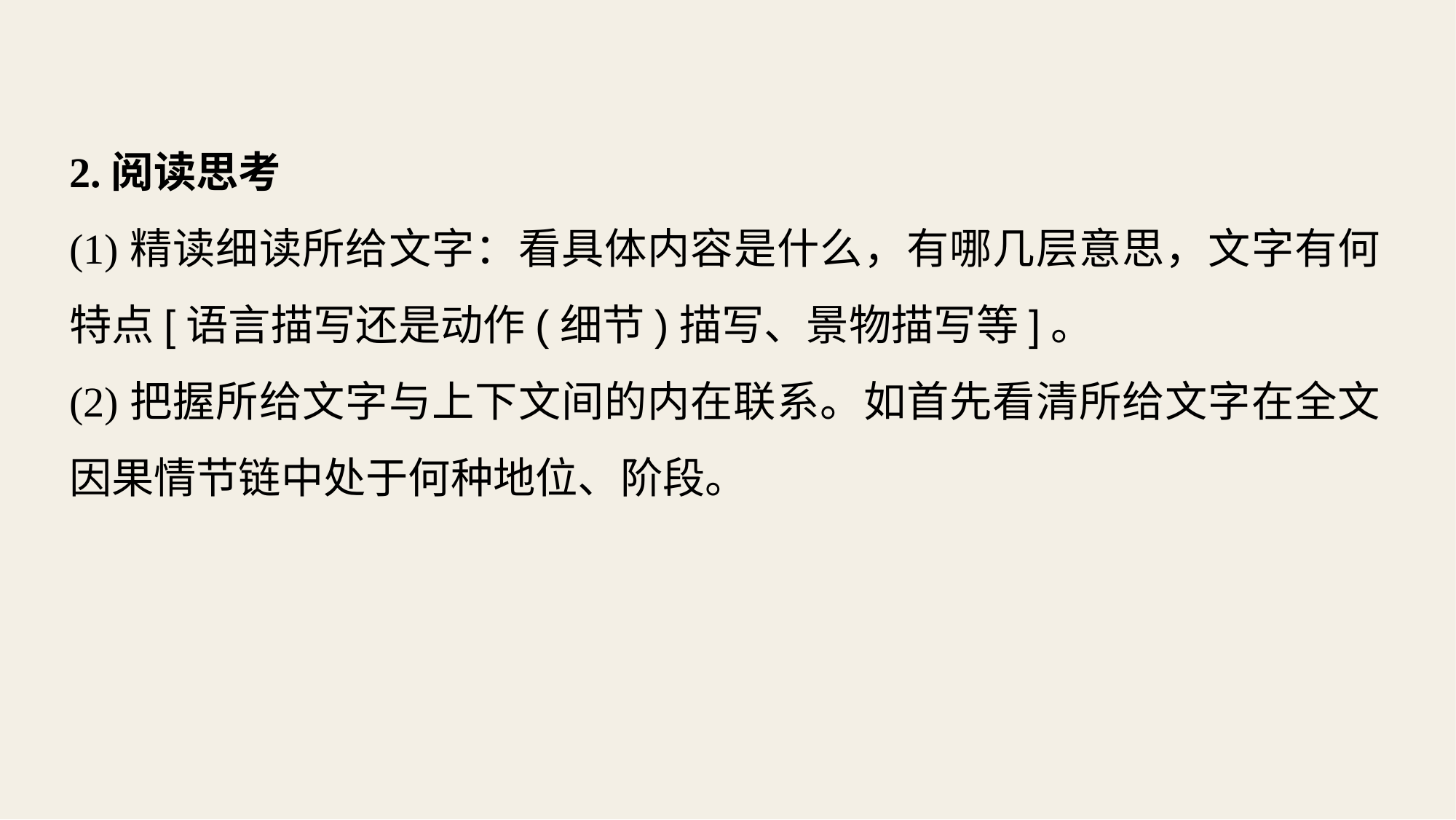

2.阅读思考
(1)精读细读所给文字：看具体内容是什么，有哪几层意思，文字有何特点[语言描写还是动作(细节)描写、景物描写等]。
(2)把握所给文字与上下文间的内在联系。如首先看清所给文字在全文因果情节链中处于何种地位、阶段。